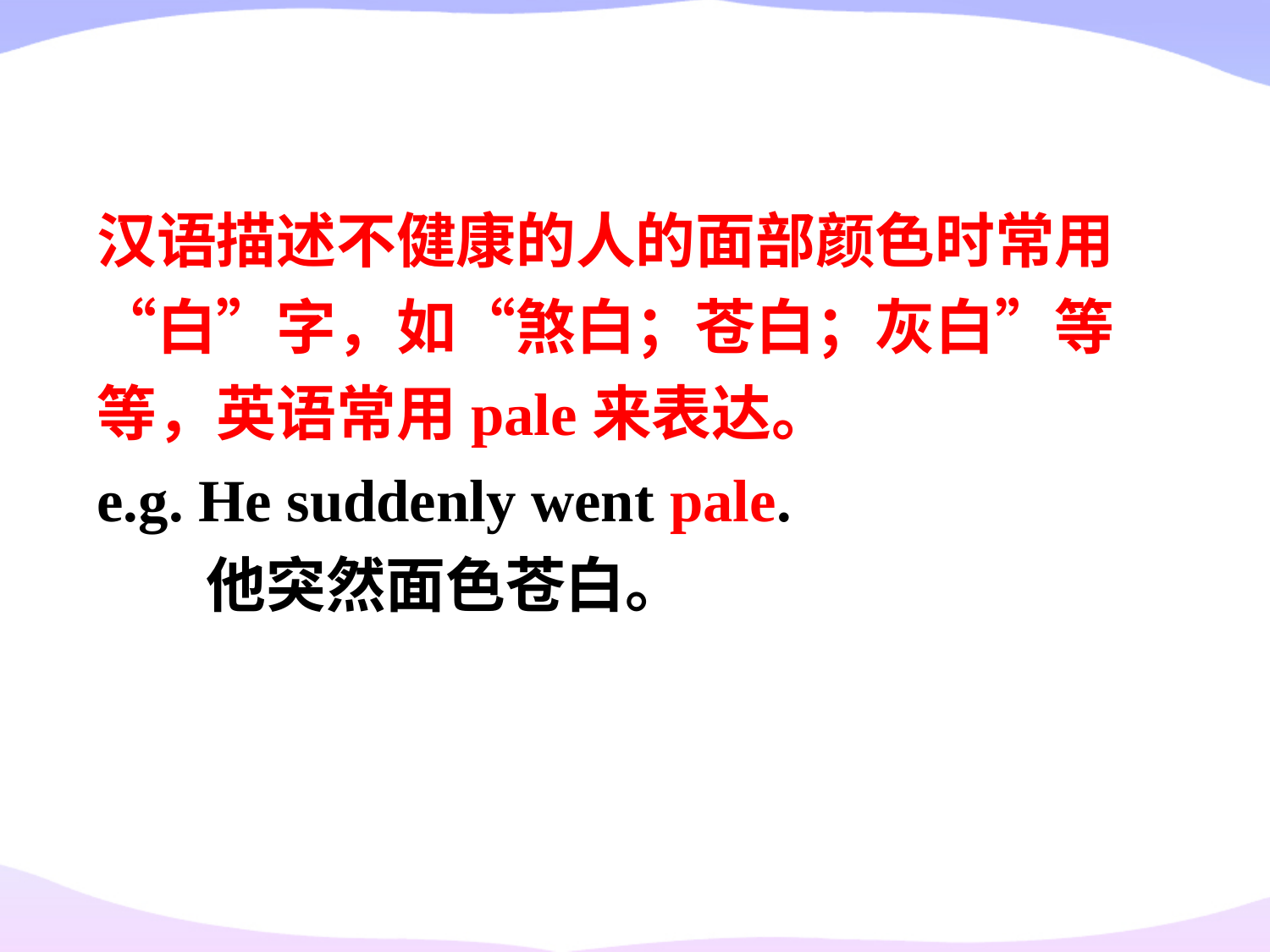

汉语描述不健康的人的面部颜色时常用“白”字，如“煞白；苍白；灰白”等等，英语常用pale来表达。
e.g. He suddenly went pale.
       他突然面色苍白。